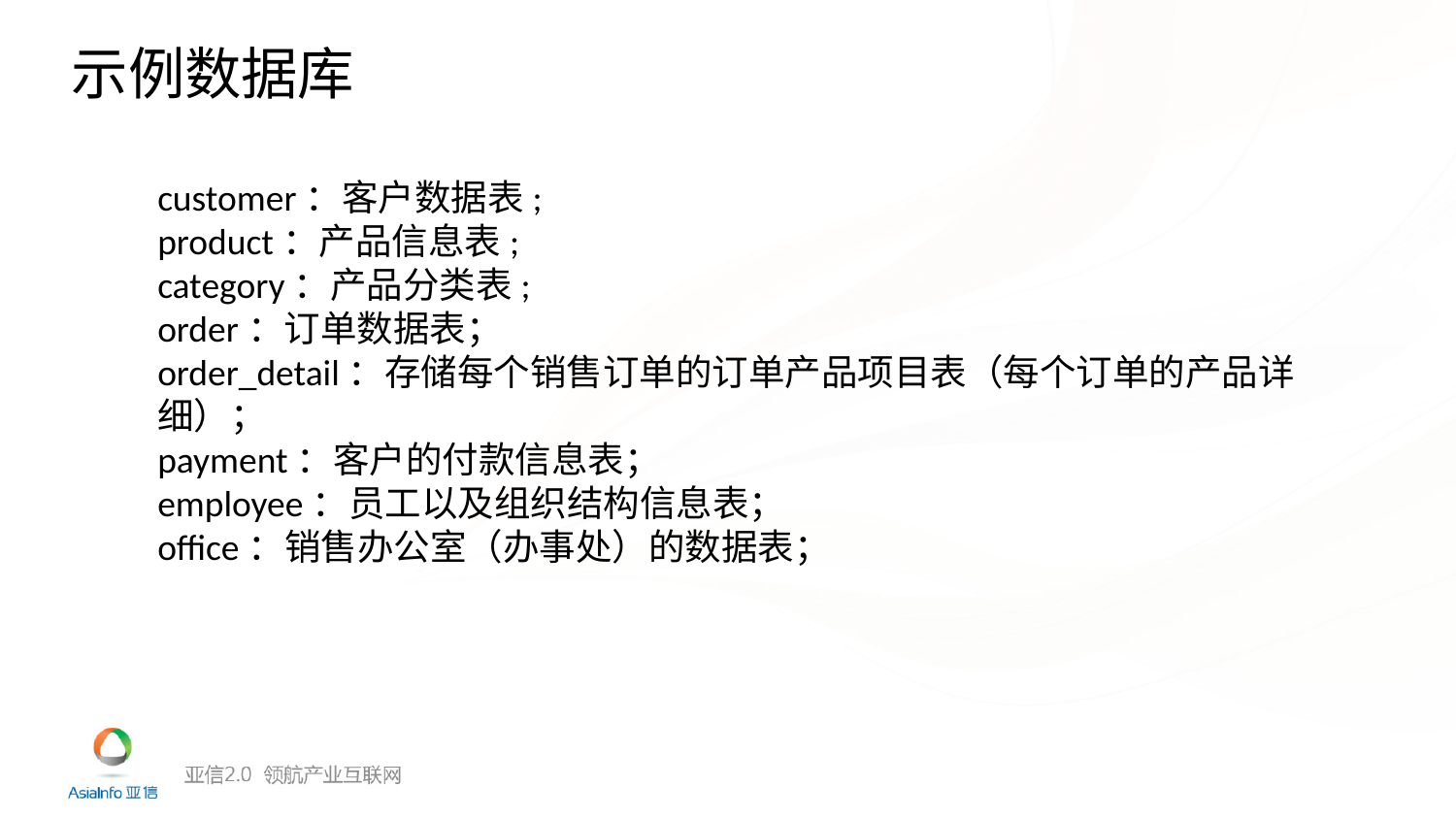

示例数据库

customer：客户数据表;
product：产品信息表;
category：产品分类表;
order：订单数据表；
order_detail：存储每个销售订单的订单产品项目表（每个订单的产品详细）；
payment：客户的付款信息表；
employee：员工以及组织结构信息表；
office：销售办公室（办事处）的数据表；